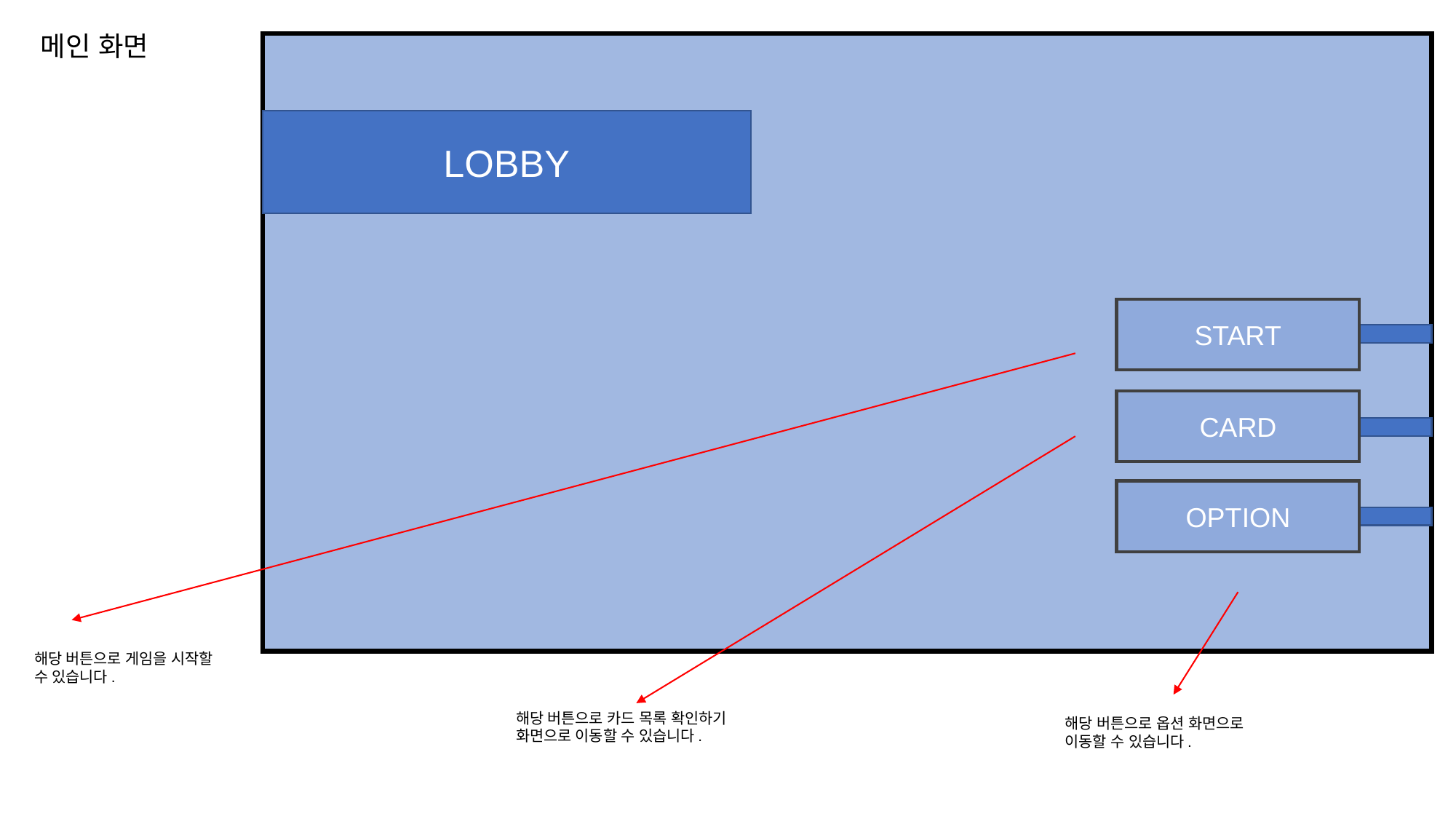

메인 화면

LOBBY
START

CARD

OPTION

해당 버튼으로 게임을 시작할
수 있습니다.
해당 버튼으로 카드 목록 확인하기 화면으로 이동할 수 있습니다.
해당 버튼으로 옵션 화면으로
이동할 수 있습니다.